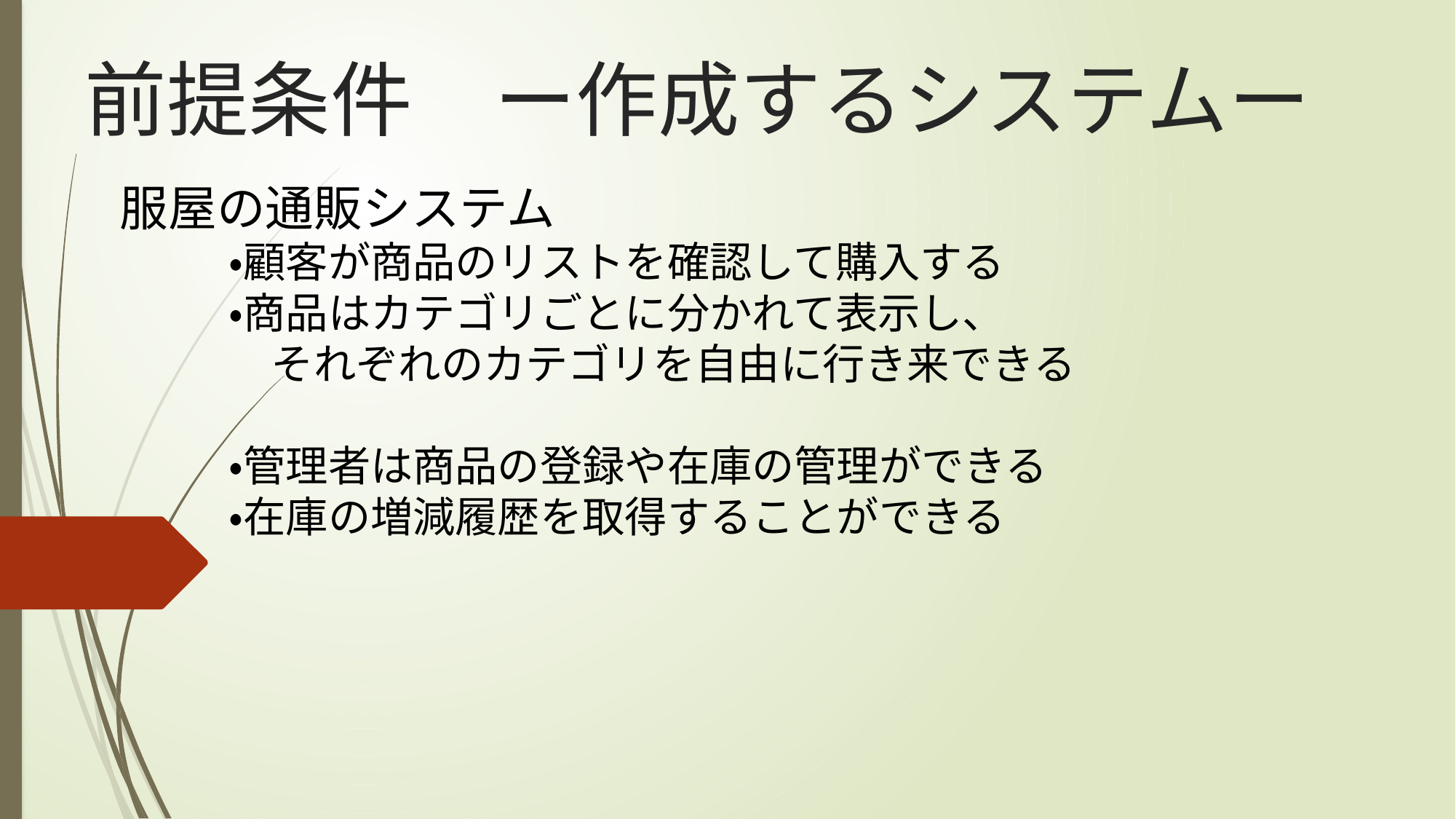

# 前提条件　ー作成するシステムー
服屋の通販システム
	・顧客が商品のリストを確認して購入する
	・商品はカテゴリごとに分かれて表示し、
	　それぞれのカテゴリを自由に行き来できる

	・管理者は商品の登録や在庫の管理ができる
	・在庫の増減履歴を取得することができる